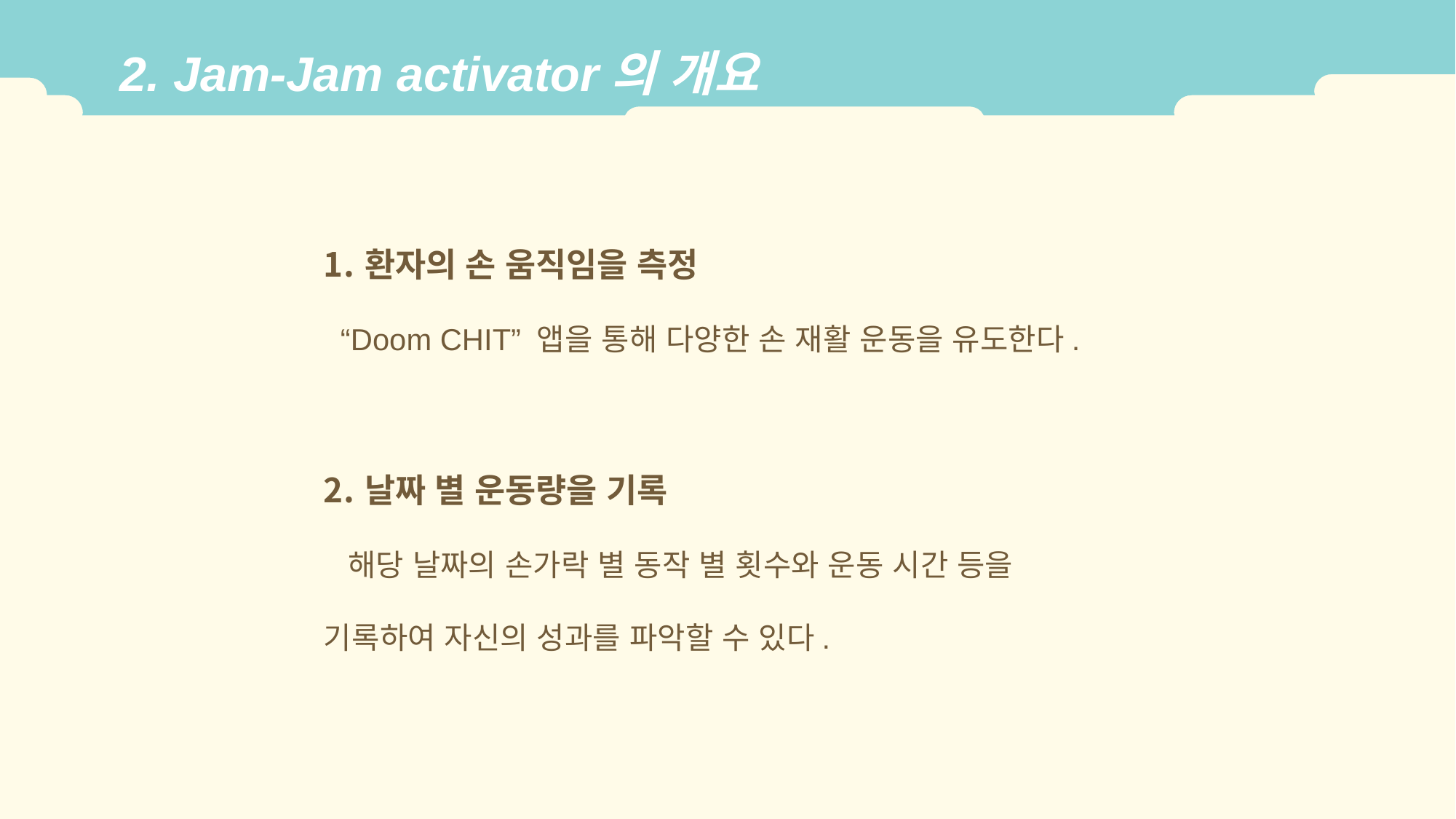

2. Jam-Jam activator의 개요
환자의 손 움직임을 측정
  “Doom CHIT” 앱을 통해 다양한 손 재활 운동을 유도한다.

날짜 별 운동량을 기록
  해당 날짜의 손가락 별 동작 별 횟수와 운동 시간 등을
기록하여 자신의 성과를 파악할 수 있다.